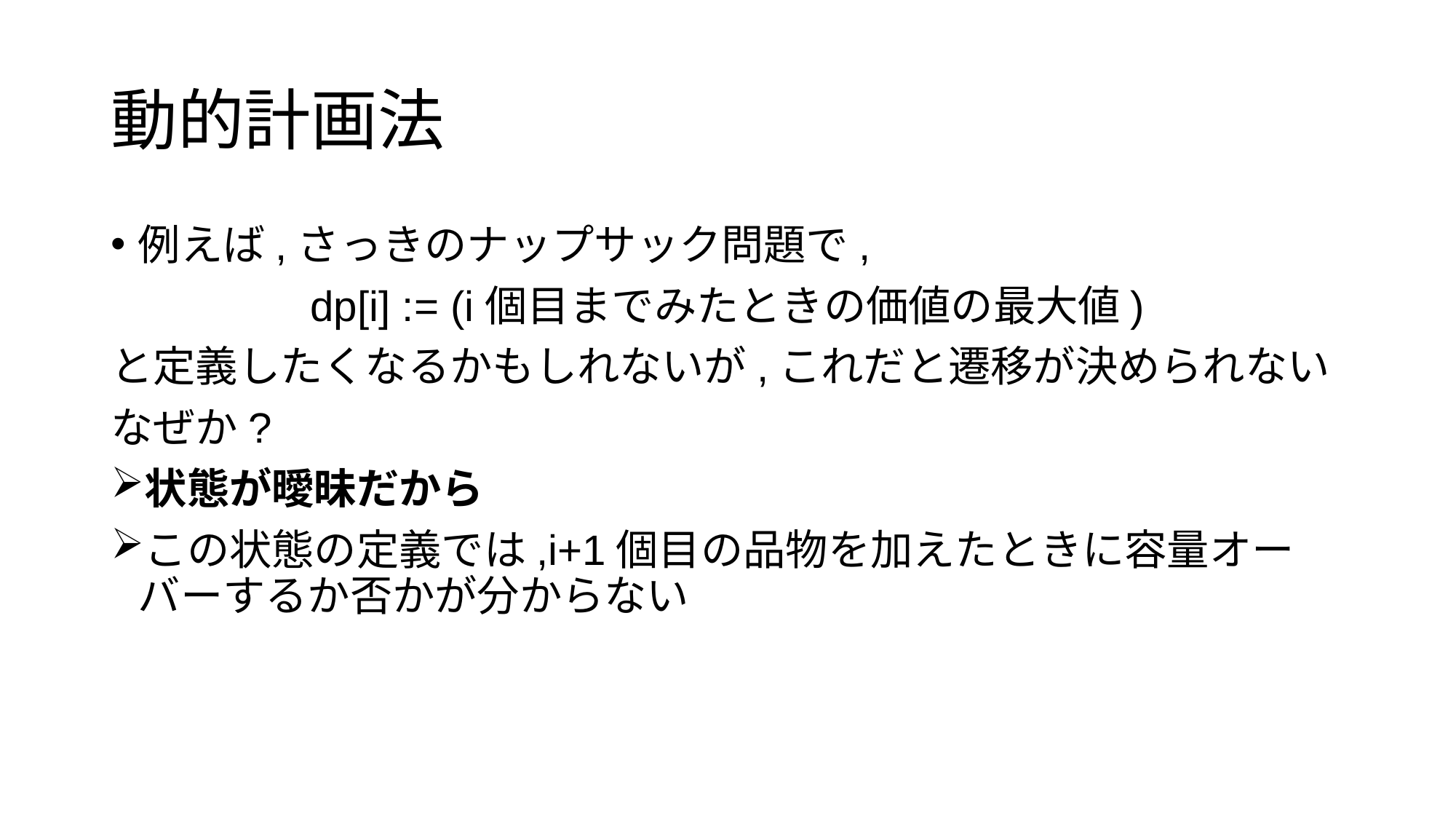

# 動的計画法
例えば,さっきのナップサック問題で,
dp[i] := (i個目までみたときの価値の最大値)
と定義したくなるかもしれないが,これだと遷移が決められない
なぜか?
状態が曖昧だから
この状態の定義では,i+1個目の品物を加えたときに容量オーバーするか否かが分からない